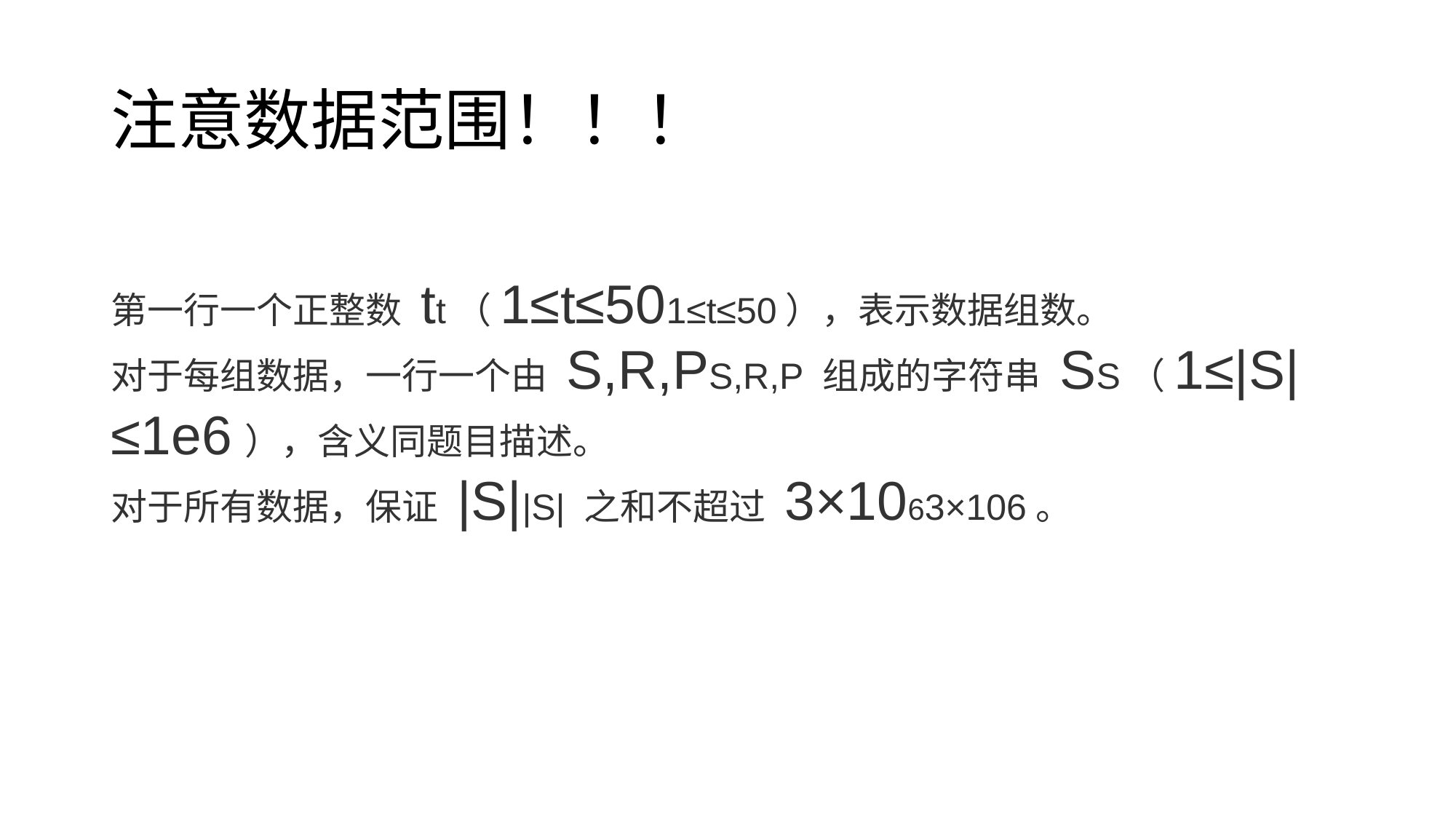

# 注意数据范围！！！
第一行一个正整数 tt（1≤t≤501≤t≤50），表示数据组数。
对于每组数据，一行一个由 S,R,PS,R,P 组成的字符串 SS（1≤|S|≤1e6），含义同题目描述。
对于所有数据，保证 |S||S| 之和不超过 3×1063×106。